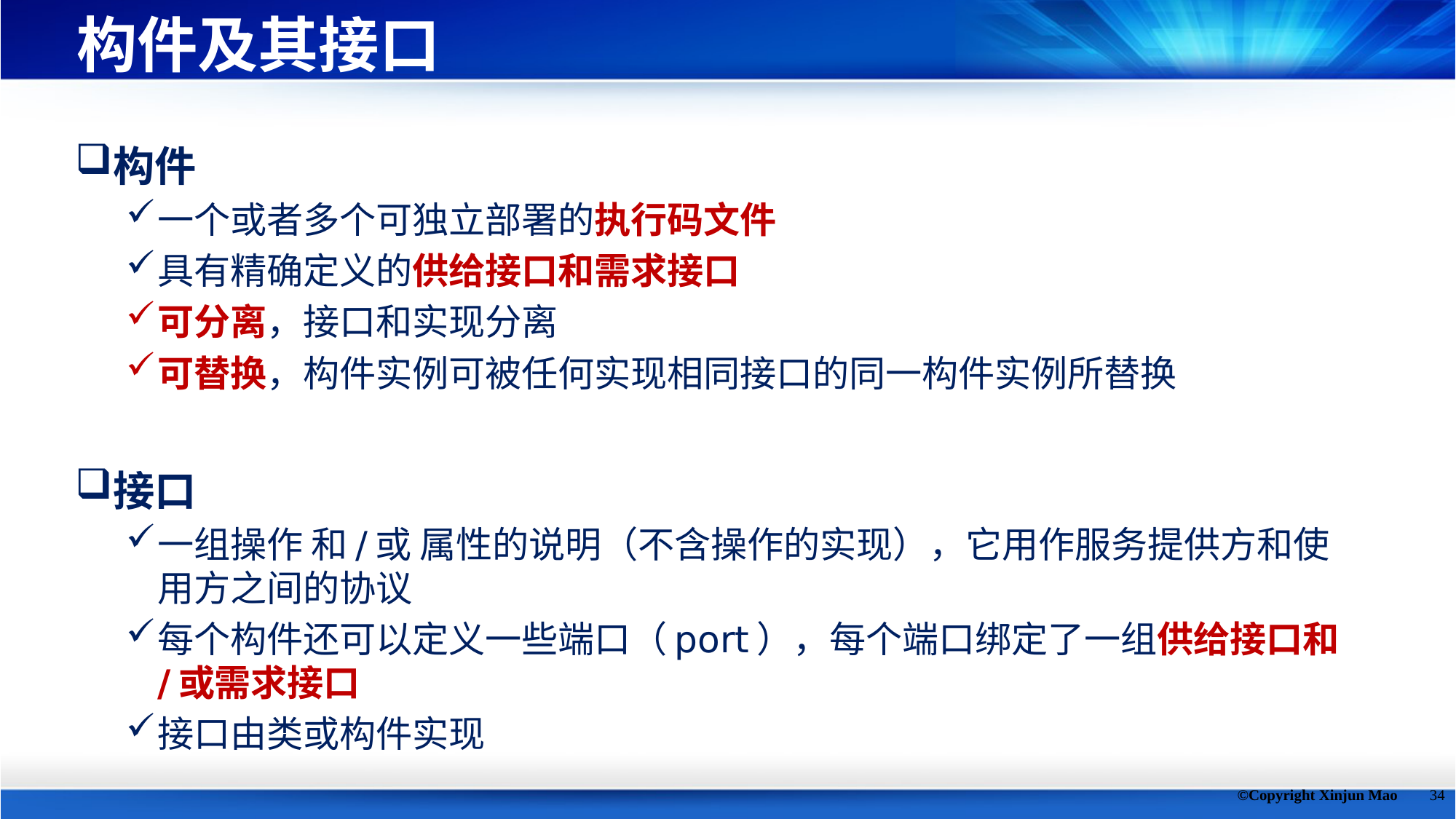

# 构件及其接口
构件
一个或者多个可独立部署的执行码文件
具有精确定义的供给接口和需求接口
可分离，接口和实现分离
可替换，构件实例可被任何实现相同接口的同一构件实例所替换

接口
一组操作 和/或 属性的说明（不含操作的实现），它用作服务提供方和使用方之间的协议
每个构件还可以定义一些端口（port），每个端口绑定了一组供给接口和/或需求接口
接口由类或构件实现

©Copyright Xinjun Mao
34